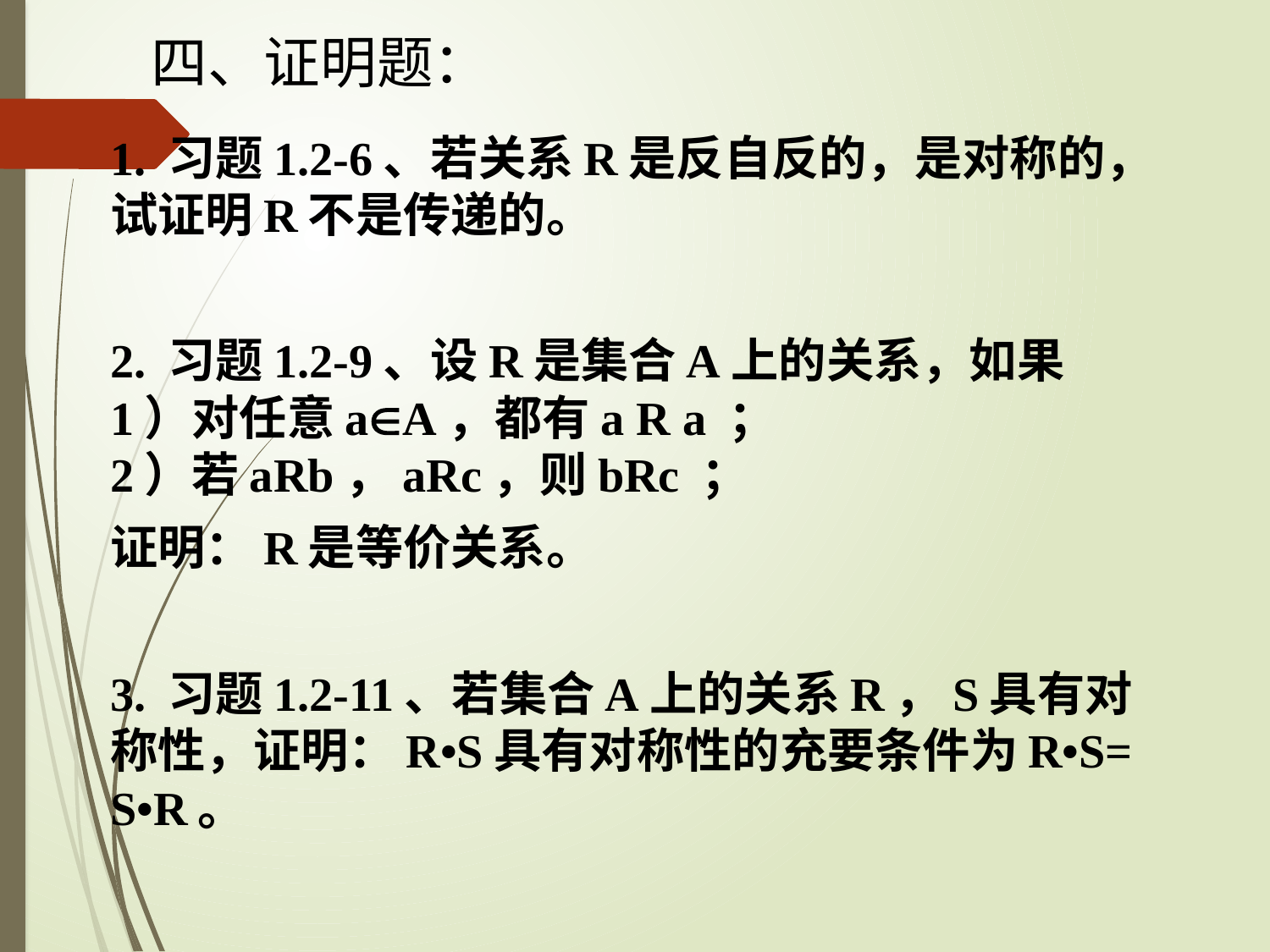

# 四、证明题：
1. 习题1.2-6、若关系R是反自反的，是对称的，试证明R不是传递的。

2. 习题1.2-9、设R是集合A上的关系，如果
1）对任意a∈A，都有a R a ；
2）若aRb，aRc，则bRc ；
证明：R是等价关系。

3. 习题1.2-11、若集合A上的关系R，S具有对称性，证明：R•S具有对称性的充要条件为R•S= S•R。